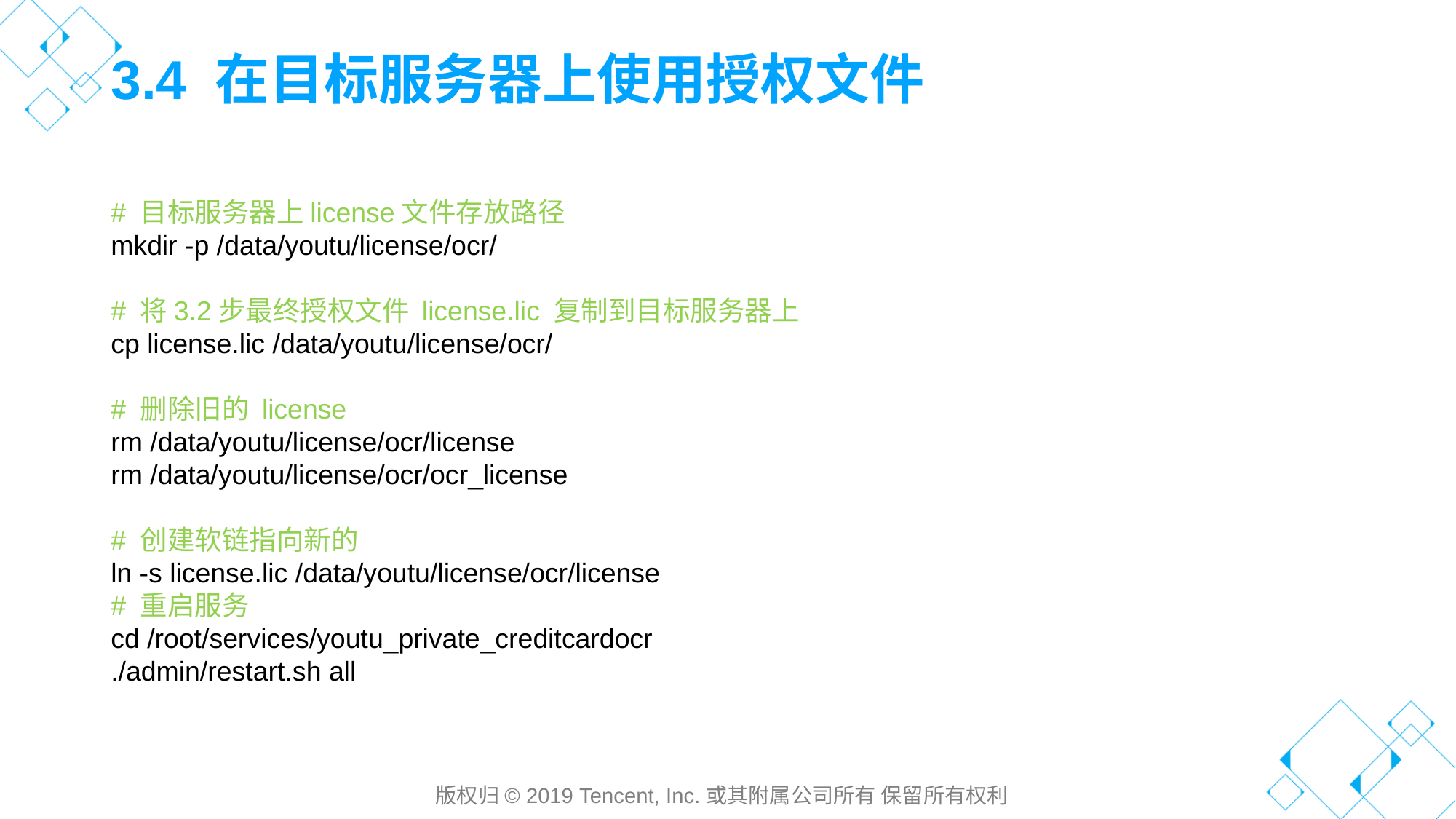

# 3.4 在目标服务器上使用授权文件
# 目标服务器上license文件存放路径
mkdir -p /data/youtu/license/ocr/

# 将3.2步最终授权文件 license.lic 复制到目标服务器上
cp license.lic /data/youtu/license/ocr/

# 删除旧的 license
rm /data/youtu/license/ocr/license
rm /data/youtu/license/ocr/ocr_license

# 创建软链指向新的
ln -s license.lic /data/youtu/license/ocr/license
# 重启服务
cd /root/services/youtu_private_creditcardocr
./admin/restart.sh all